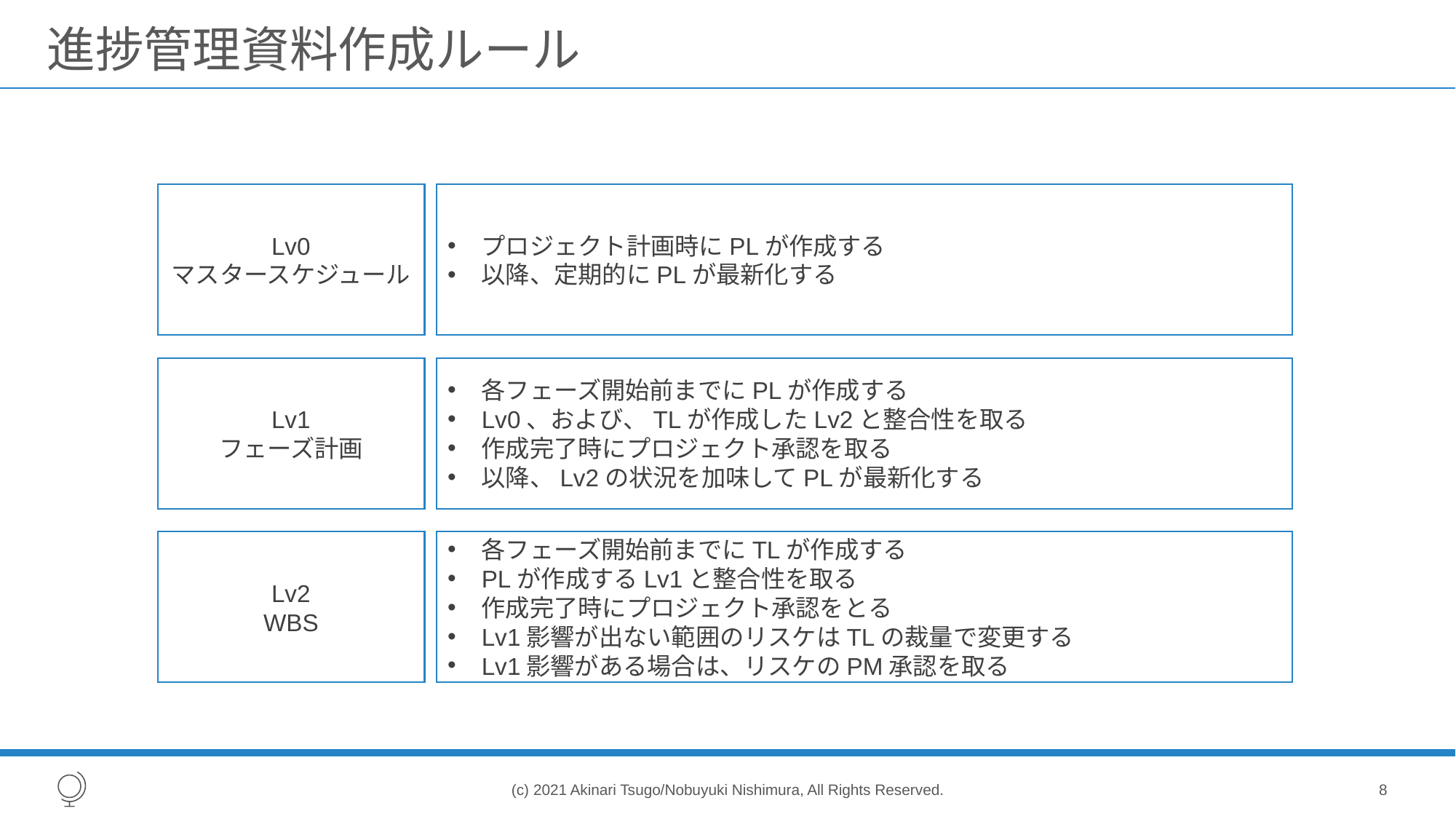

# 進捗管理資料作成ルール
Lv0
マスタースケジュール
プロジェクト計画時にPLが作成する
以降、定期的にPLが最新化する
Lv1
フェーズ計画
各フェーズ開始前までにPLが作成する
Lv0、および、TLが作成したLv2と整合性を取る
作成完了時にプロジェクト承認を取る
以降、Lv2の状況を加味してPLが最新化する
Lv2
WBS
各フェーズ開始前までにTLが作成する
PLが作成するLv1と整合性を取る
作成完了時にプロジェクト承認をとる
Lv1影響が出ない範囲のリスケはTLの裁量で変更する
Lv1影響がある場合は、リスケのPM承認を取る